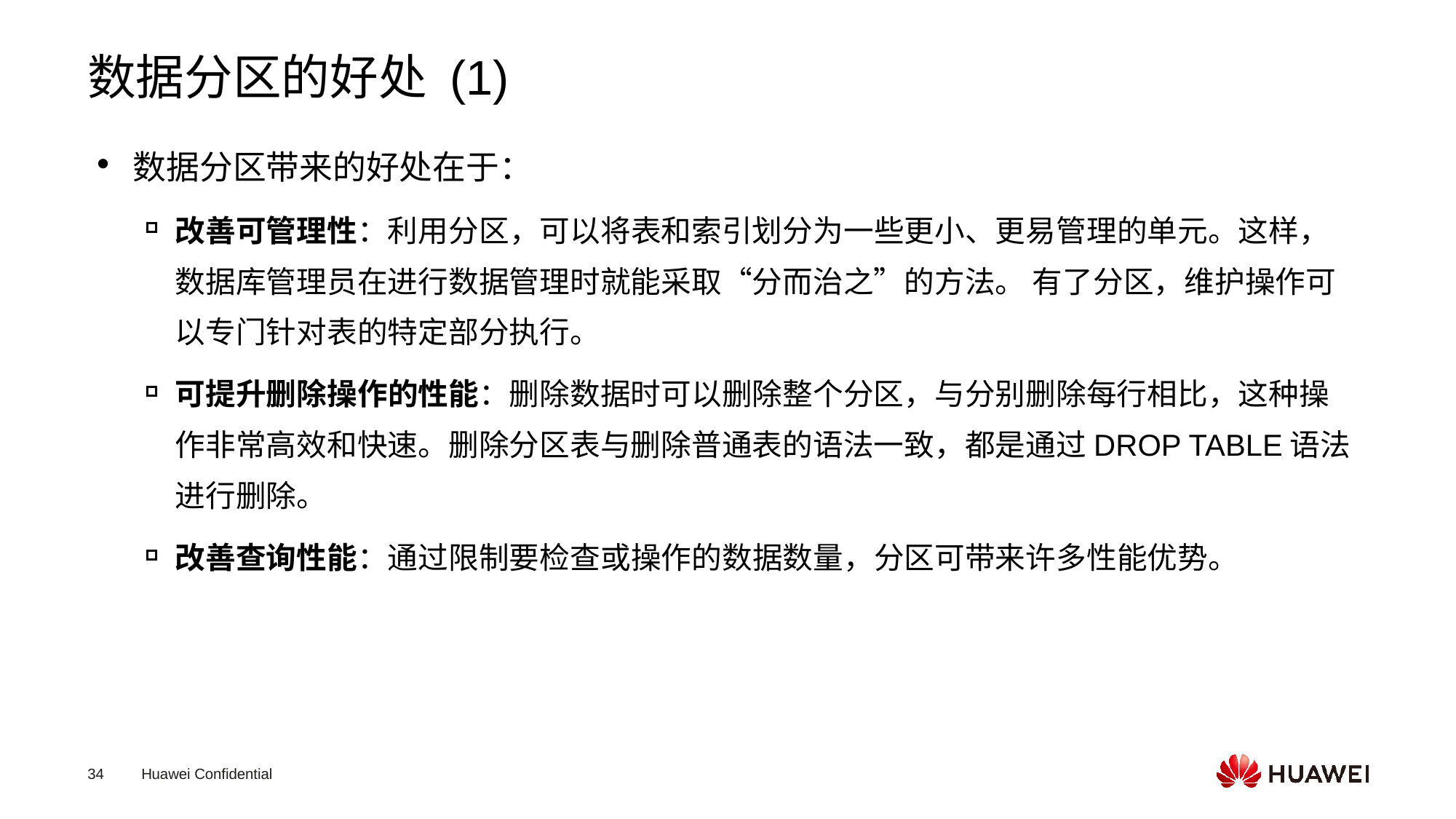

# 数据分区的好处 (1)
数据分区带来的好处在于：
改善可管理性：利用分区，可以将表和索引划分为一些更小、更易管理的单元。这样，数据库管理员在进行数据管理时就能采取“分而治之”的方法。 有了分区，维护操作可以专门针对表的特定部分执行。
可提升删除操作的性能：删除数据时可以删除整个分区，与分别删除每行相比，这种操作非常高效和快速。删除分区表与删除普通表的语法一致，都是通过DROP TABLE语法进行删除。
改善查询性能：通过限制要检查或操作的数据数量，分区可带来许多性能优势。